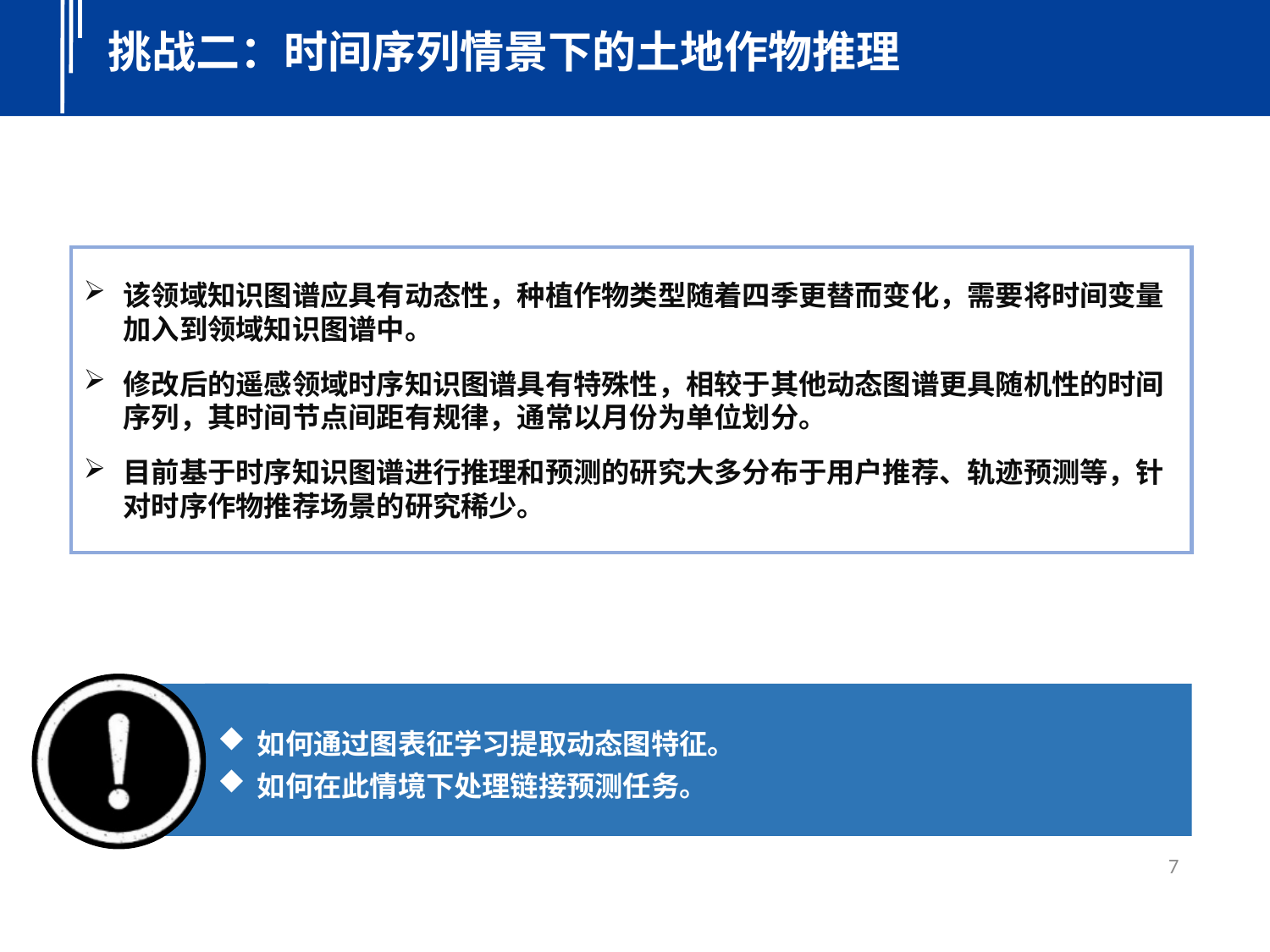

挑战二：时间序列情景下的土地作物推理
该领域知识图谱应具有动态性，种植作物类型随着四季更替而变化，需要将时间变量加入到领域知识图谱中。
修改后的遥感领域时序知识图谱具有特殊性，相较于其他动态图谱更具随机性的时间序列，其时间节点间距有规律，通常以月份为单位划分。
目前基于时序知识图谱进行推理和预测的研究大多分布于用户推荐、轨迹预测等，针对时序作物推荐场景的研究稀少。

如何通过图表征学习提取动态图特征。
如何在此情境下处理链接预测任务。
7